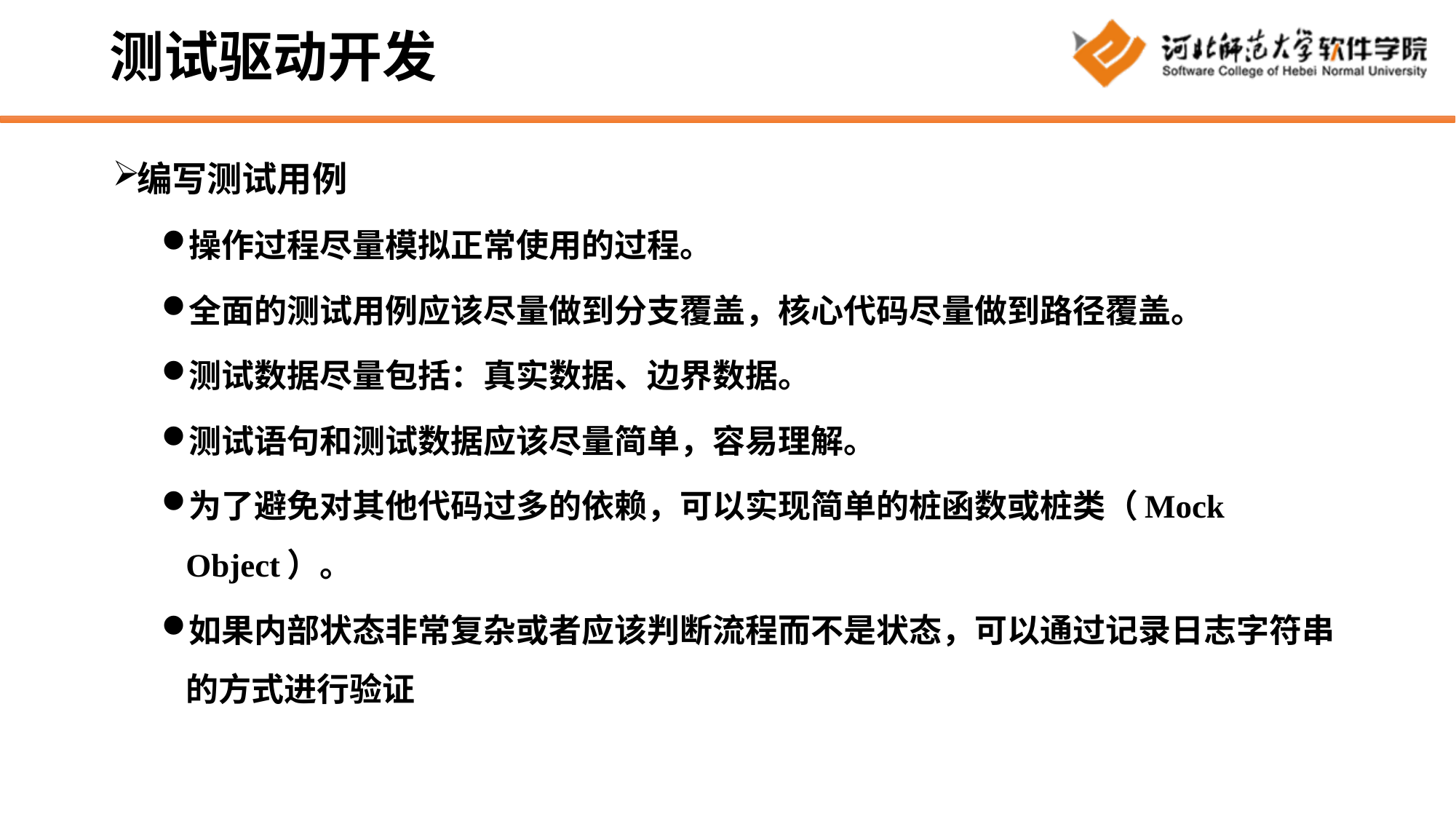

# 测试驱动开发
编写测试用例
操作过程尽量模拟正常使用的过程。
全面的测试用例应该尽量做到分支覆盖，核心代码尽量做到路径覆盖。
测试数据尽量包括：真实数据、边界数据。
测试语句和测试数据应该尽量简单，容易理解。
为了避免对其他代码过多的依赖，可以实现简单的桩函数或桩类（Mock Object）。
如果内部状态非常复杂或者应该判断流程而不是状态，可以通过记录日志字符串的方式进行验证